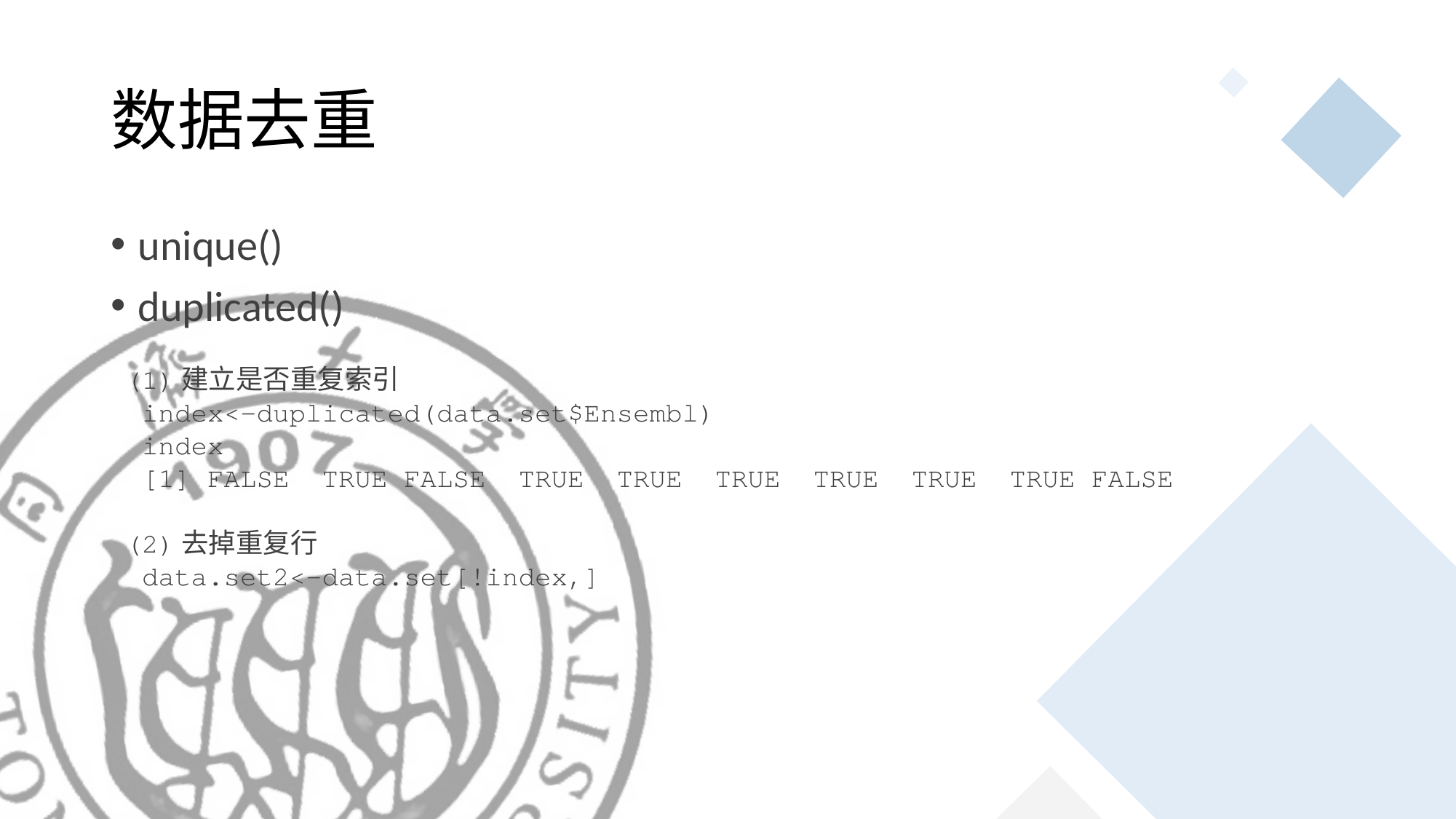

# 数据去重
unique()
duplicated()
(1)建立是否重复索引
 index<-duplicated(data.set$Ensembl)
 index
 [1] FALSE  TRUE FALSE  TRUE  TRUE  TRUE  TRUE  TRUE  TRUE FALSE

(2)去掉重复行
 data.set2<-data.set[!index,]